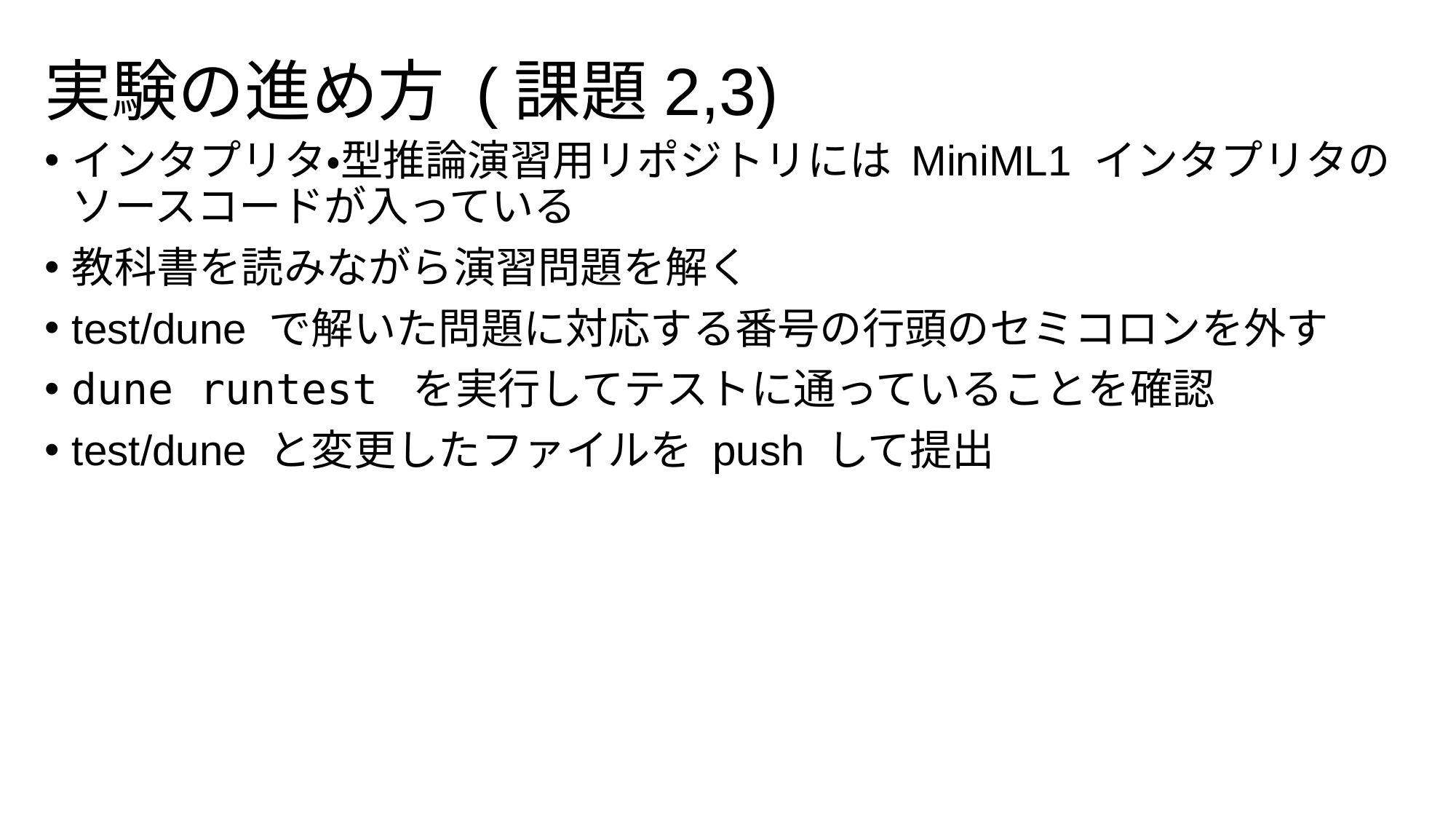

# 実験の進め方 (課題2,3)
インタプリタ・型推論演習用リポジトリには MiniML1 インタプリタのソースコードが入っている
教科書を読みながら演習問題を解く
test/dune で解いた問題に対応する番号の行頭のセミコロンを外す
dune runtest を実行してテストに通っていることを確認
test/dune と変更したファイルを push して提出